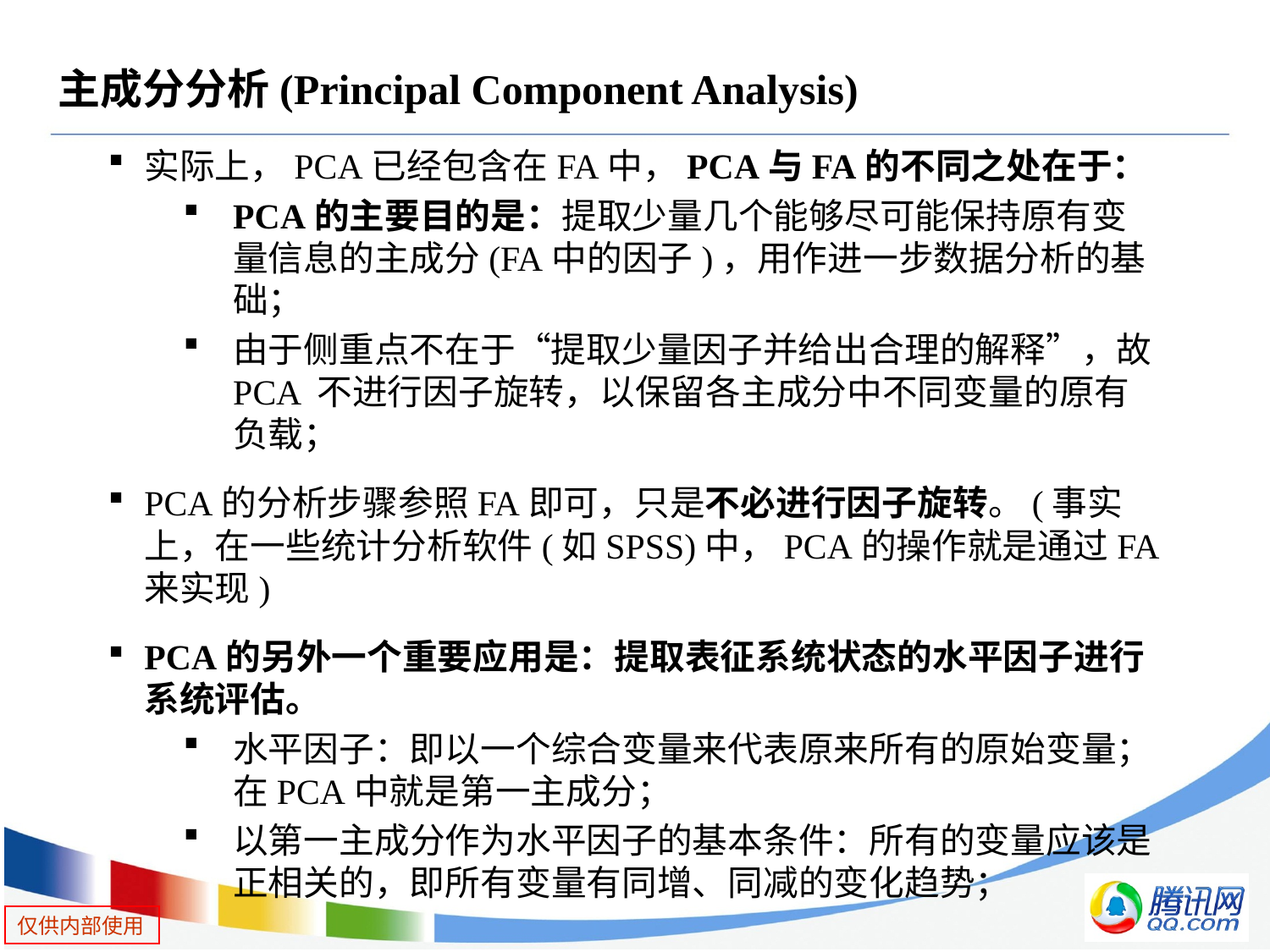

# 主成分分析(Principal Component Analysis)
实际上，PCA已经包含在FA中，PCA与FA的不同之处在于：
PCA的主要目的是：提取少量几个能够尽可能保持原有变量信息的主成分(FA中的因子)，用作进一步数据分析的基础；
由于侧重点不在于“提取少量因子并给出合理的解释”，故PCA 不进行因子旋转，以保留各主成分中不同变量的原有负载；

PCA的分析步骤参照FA即可，只是不必进行因子旋转。(事实上，在一些统计分析软件(如SPSS)中，PCA的操作就是通过FA来实现)

PCA的另外一个重要应用是：提取表征系统状态的水平因子进行系统评估。
水平因子：即以一个综合变量来代表原来所有的原始变量；在PCA中就是第一主成分；
以第一主成分作为水平因子的基本条件：所有的变量应该是正相关的，即所有变量有同增、同减的变化趋势；